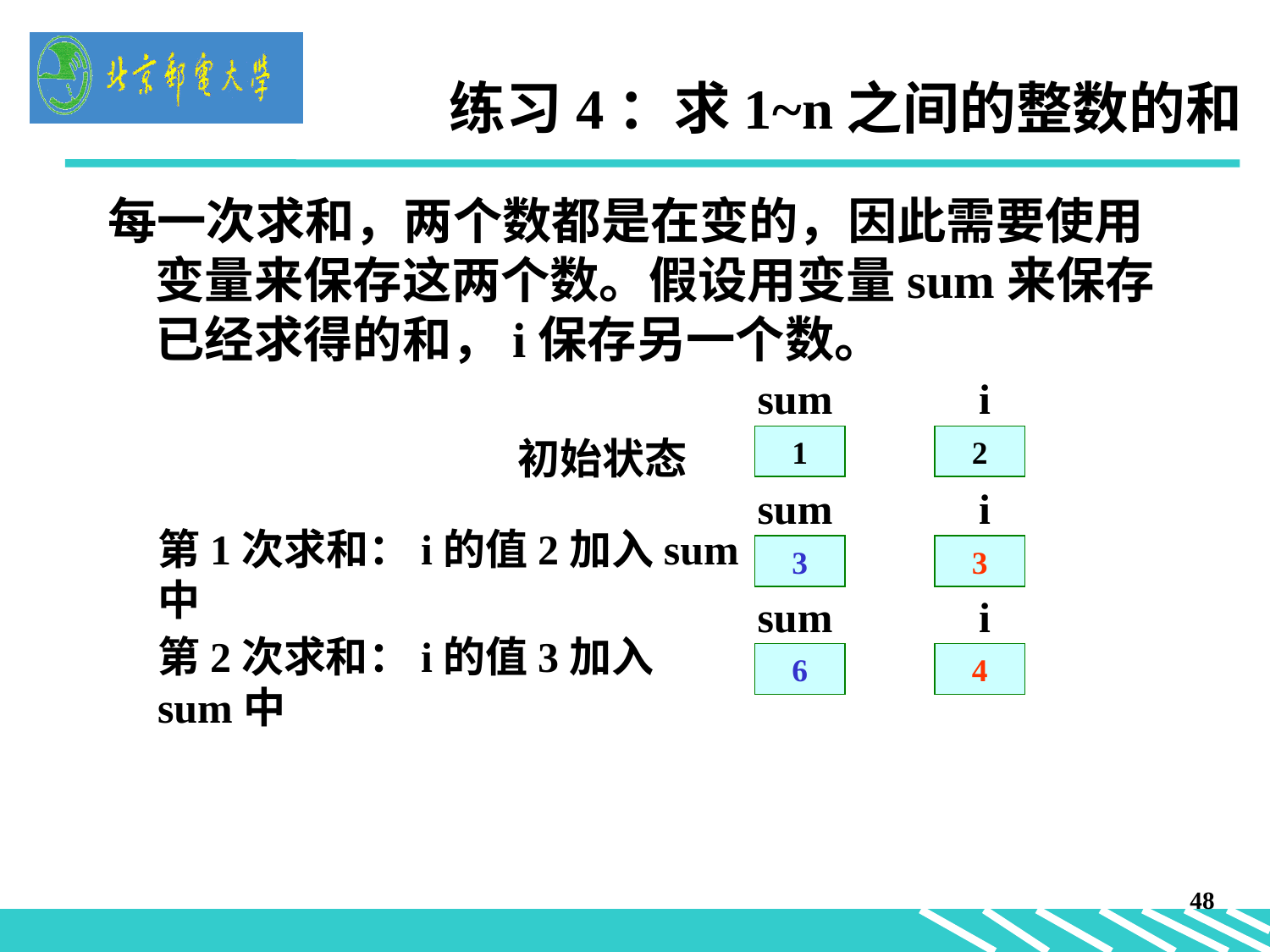

# 练习4：求1~n之间的整数的和
每一次求和，两个数都是在变的，因此需要使用变量来保存这两个数。假设用变量sum来保存已经求得的和，i保存另一个数。
sum
i
初始状态
1
2
sum
i
第1次求和：i的值2加入sum中

3
3
sum
i
第2次求和：i的值3加入sum中

6
4
48